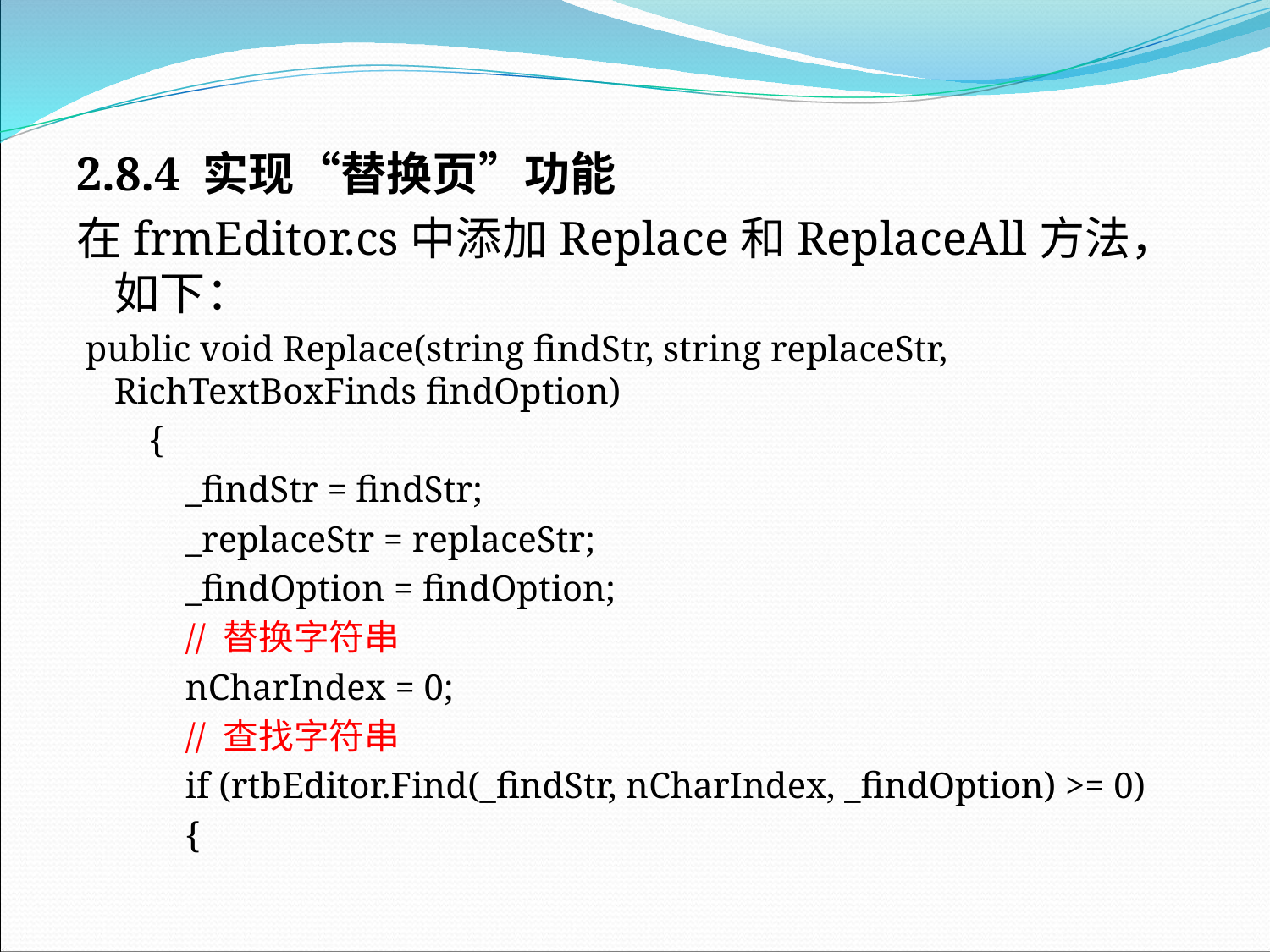

2.8.4 实现“替换页”功能
在frmEditor.cs中添加Replace和ReplaceAll方法，如下：
 public void Replace(string findStr, string replaceStr, RichTextBoxFinds findOption)
        {
            _findStr = findStr;
            _replaceStr = replaceStr;
            _findOption = findOption;
            // 替换字符串
            nCharIndex = 0;
            // 查找字符串
            if (rtbEditor.Find(_findStr, nCharIndex, _findOption) >= 0)
            {